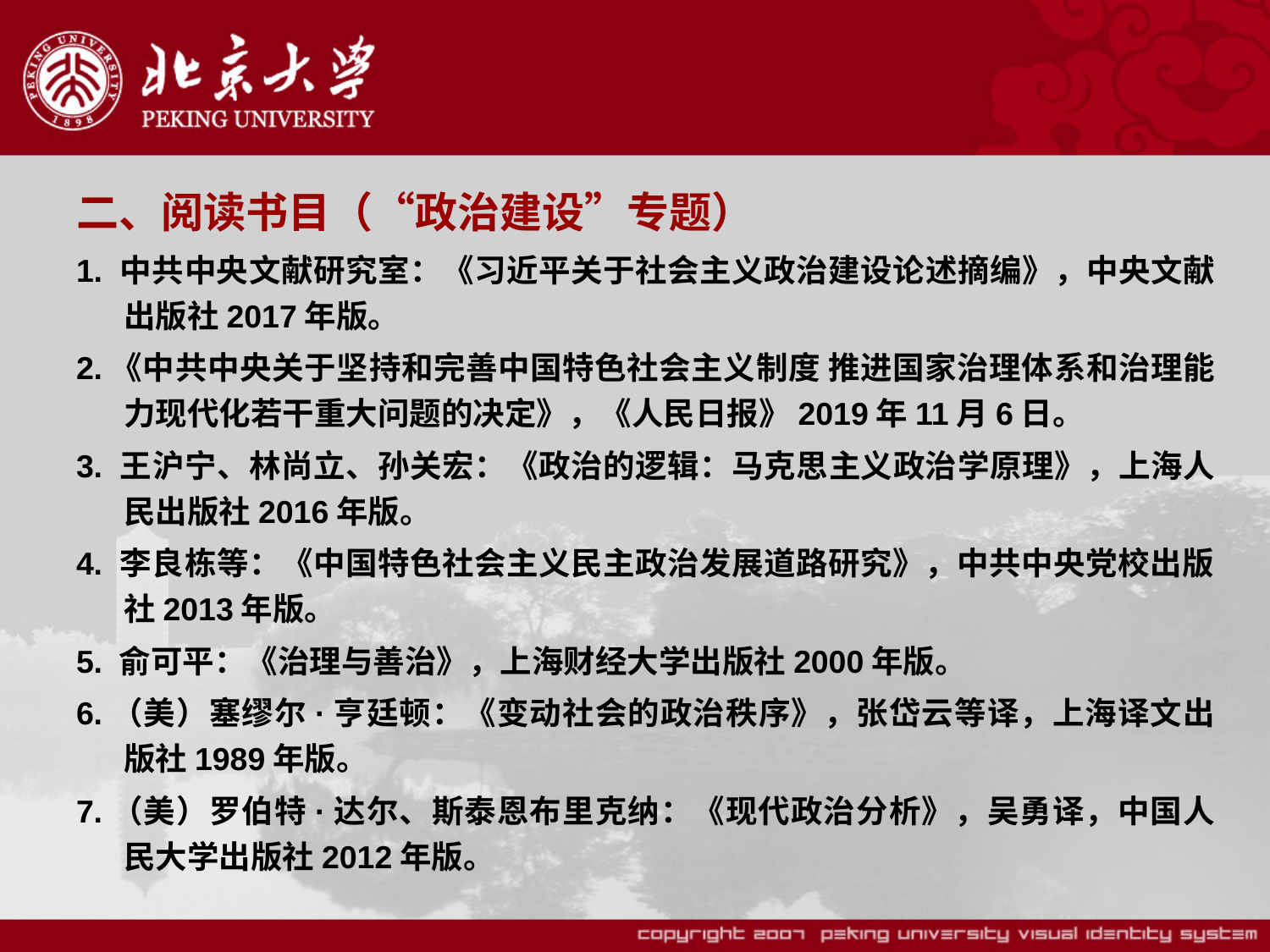

二、阅读书目（“政治建设”专题）
1. 中共中央文献研究室：《习近平关于社会主义政治建设论述摘编》，中央文献出版社2017年版。
2.《中共中央关于坚持和完善中国特色社会主义制度 推进国家治理体系和治理能力现代化若干重大问题的决定》，《人民日报》2019年11月6日。
3. 王沪宁、林尚立、孙关宏：《政治的逻辑：马克思主义政治学原理》，上海人民出版社2016年版。
4. 李良栋等：《中国特色社会主义民主政治发展道路研究》，中共中央党校出版社2013年版。
5. 俞可平：《治理与善治》，上海财经大学出版社2000年版。
6.（美）塞缪尔·亨廷顿：《变动社会的政治秩序》，张岱云等译，上海译文出版社1989年版。
7.（美）罗伯特·达尔、斯泰恩布里克纳：《现代政治分析》，吴勇译，中国人民大学出版社2012年版。